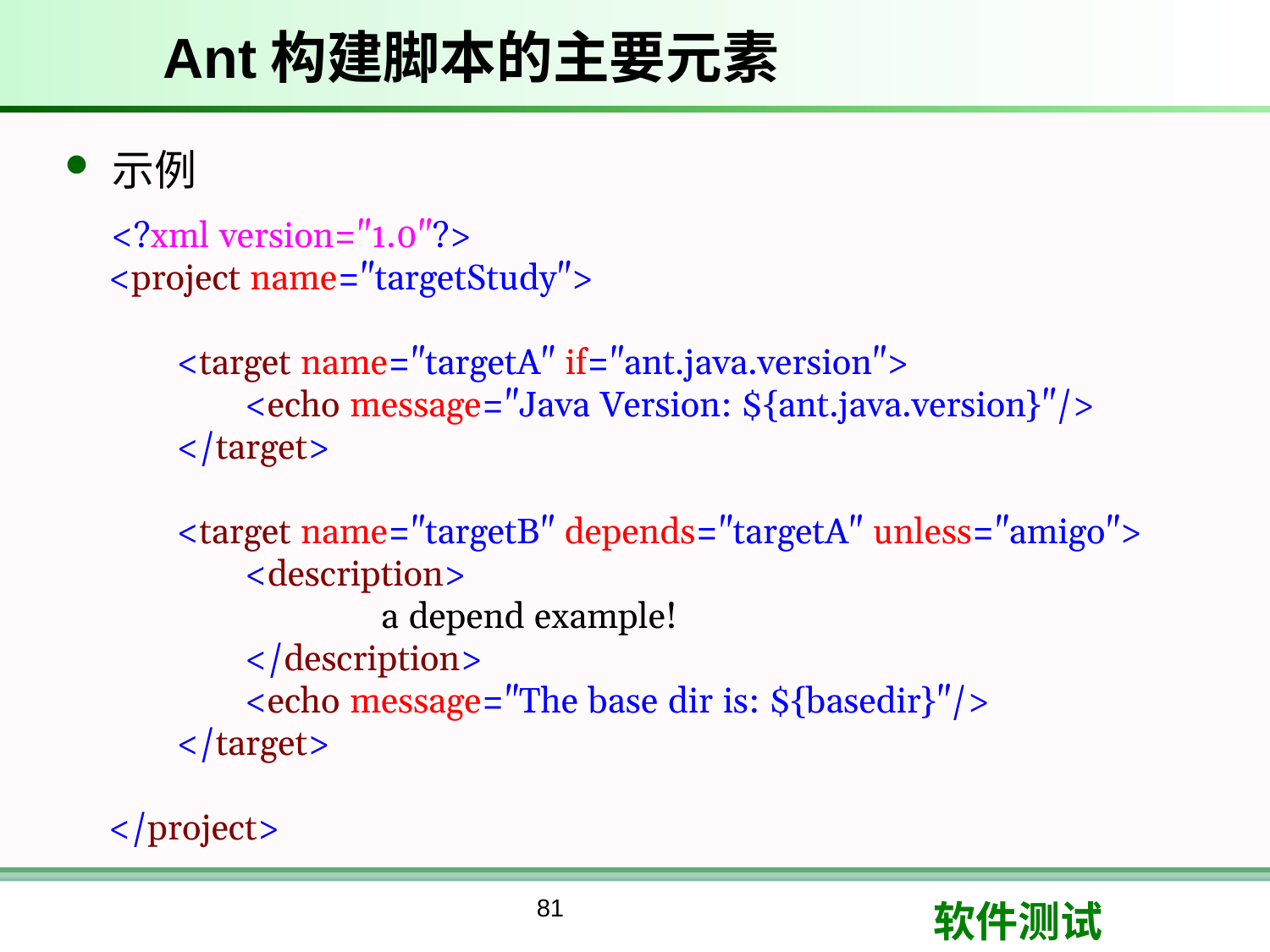

# Ant构建脚本的主要元素
示例

  <?xml version="1.0"?>
  <project name="targetStudy">
         <target name="targetA" if="ant.java.version">
                <echo message="Java Version: ${ant.java.version}"/>
         </target>
         <target name="targetB" depends="targetA" unless="amigo">
                <description>
                              a depend example!
                </description>
                <echo message="The base dir is: ${basedir}"/>
         </target>
  </project>
81